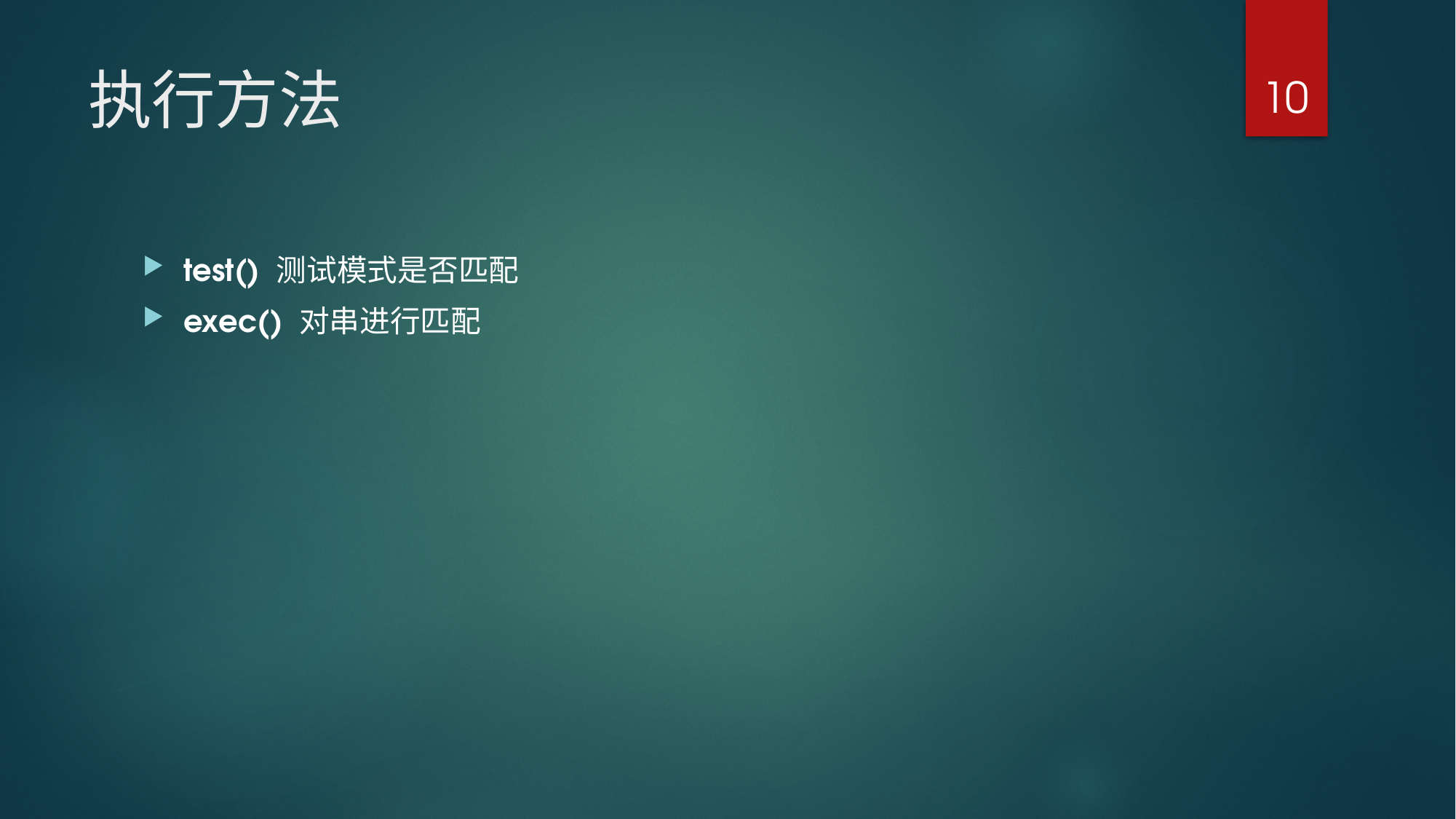

10
# 执行方法
test() 测试模式是否匹配
exec() 对串进行匹配